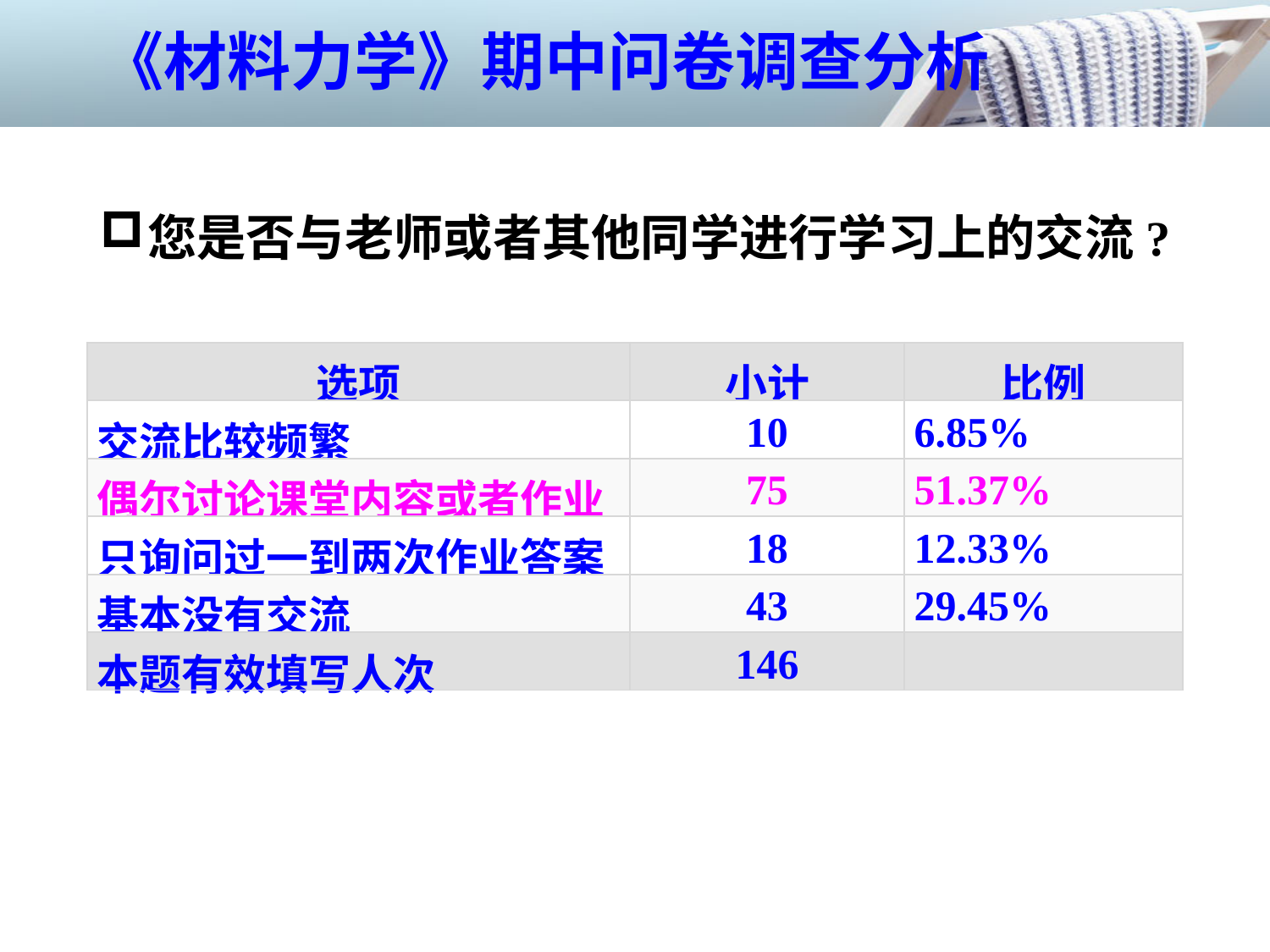

《材料力学》期中问卷调查分析
您是否与老师或者其他同学进行学习上的交流?
| 选项 | 小计 | 比例 |
| --- | --- | --- |
| 交流比较频繁 | 10 | 6.85% |
| 偶尔讨论课堂内容或者作业 | 75 | 51.37% |
| 只询问过一到两次作业答案 | 18 | 12.33% |
| 基本没有交流 | 43 | 29.45% |
| 本题有效填写人次 | 146 |  |